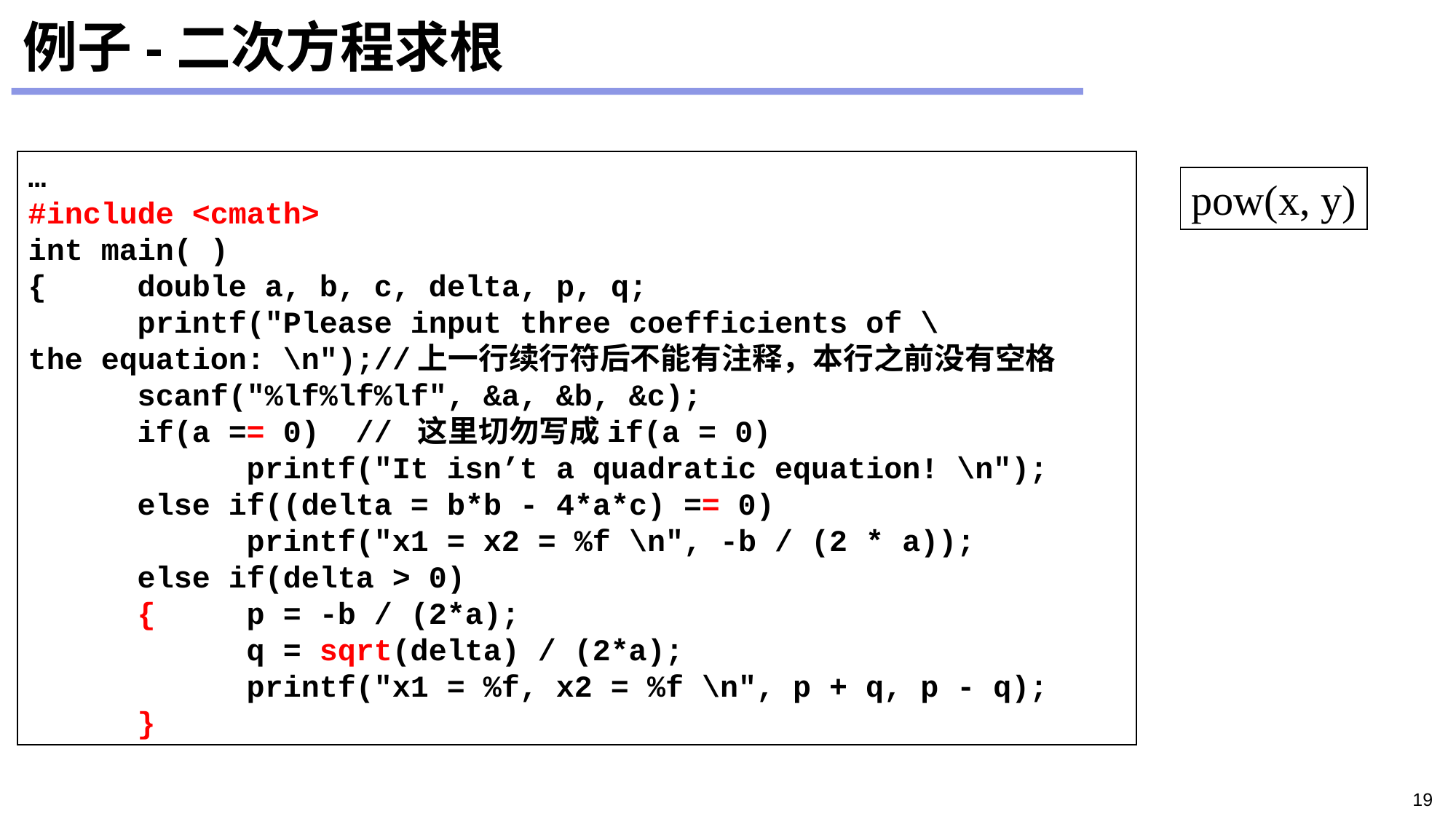

# 例子-二次方程求根

…
#include <cmath>
int main( )
{	double a, b, c, delta, p, q;
	printf("Please input three coefficients of \
the equation: \n");//上一行续行符后不能有注释，本行之前没有空格
	scanf("%lf%lf%lf", &a, &b, &c);
	if(a == 0)	// 这里切勿写成if(a = 0)
		printf("It isn’t a quadratic equation! \n");
	else if((delta = b*b - 4*a*c) == 0)
		printf("x1 = x2 = %f \n", -b / (2 * a));
	else if(delta > 0)
	{	p = -b / (2*a);
		q = sqrt(delta) / (2*a);
		printf("x1 = %f, x2 = %f \n", p + q, p - q);
	}
pow(x, y)
19